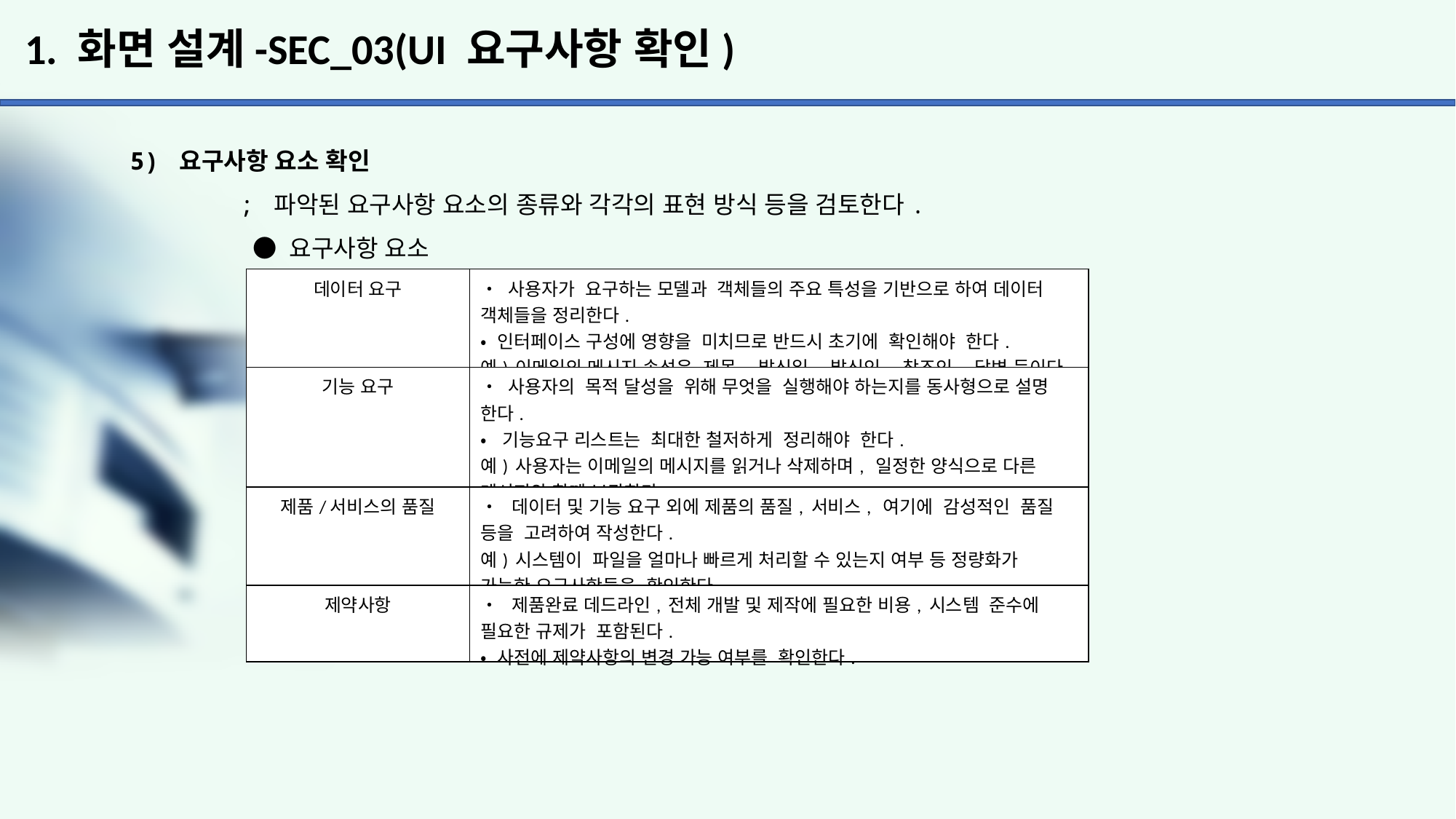

# 1. 화면 설계-SEC_03(UI 요구사항 확인)
5) 요구사항 요소 확인
	; 파악된 요구사항 요소의 종류와 각각의 표현 방식 등을 검토한다.
	  ● 요구사항 요소

| 데이터 요구 | • 사용자가 요구하는 모델과 객체들의 주요 특성을 기반으로 하여 데이터 객체들을 정리한다. • 인터페이스 구성에 영향을 미치므로 반드시 초기에 확인해야 한다. 예) 이메일의 메시지 속성은 제목, 발신일, 발신인, 참조인, 답변 등이다. |
| --- | --- |
| 기능 요구 | • 사용자의 목적 달성을 위해 무엇을 실행해야 하는지를 동사형으로 설명 한다. • 기능요구 리스트는 최대한 철저하게 정리해야 한다. 예) 사용자는 이메일의 메시지를 읽거나 삭제하며, 일정한 양식으로 다른 메시지와 함께 보관한다. |
| 제품/서비스의 품질 | • 데이터 및 기능 요구 외에 제품의 품질, 서비스, 여기에 감성적인 품질 등을 고려하여 작성한다. 예) 시스템이 파일을 얼마나 빠르게 처리할 수 있는지 여부 등 정량화가 가능한 요구사항들을 확인한다. |
| 제약사항 | • 제품완료 데드라인, 전체 개발 및 제작에 필요한 비용, 시스템 준수에 필요한 규제가 포함된다. • 사전에 제약사항의 변경 가능 여부를 확인한다. |